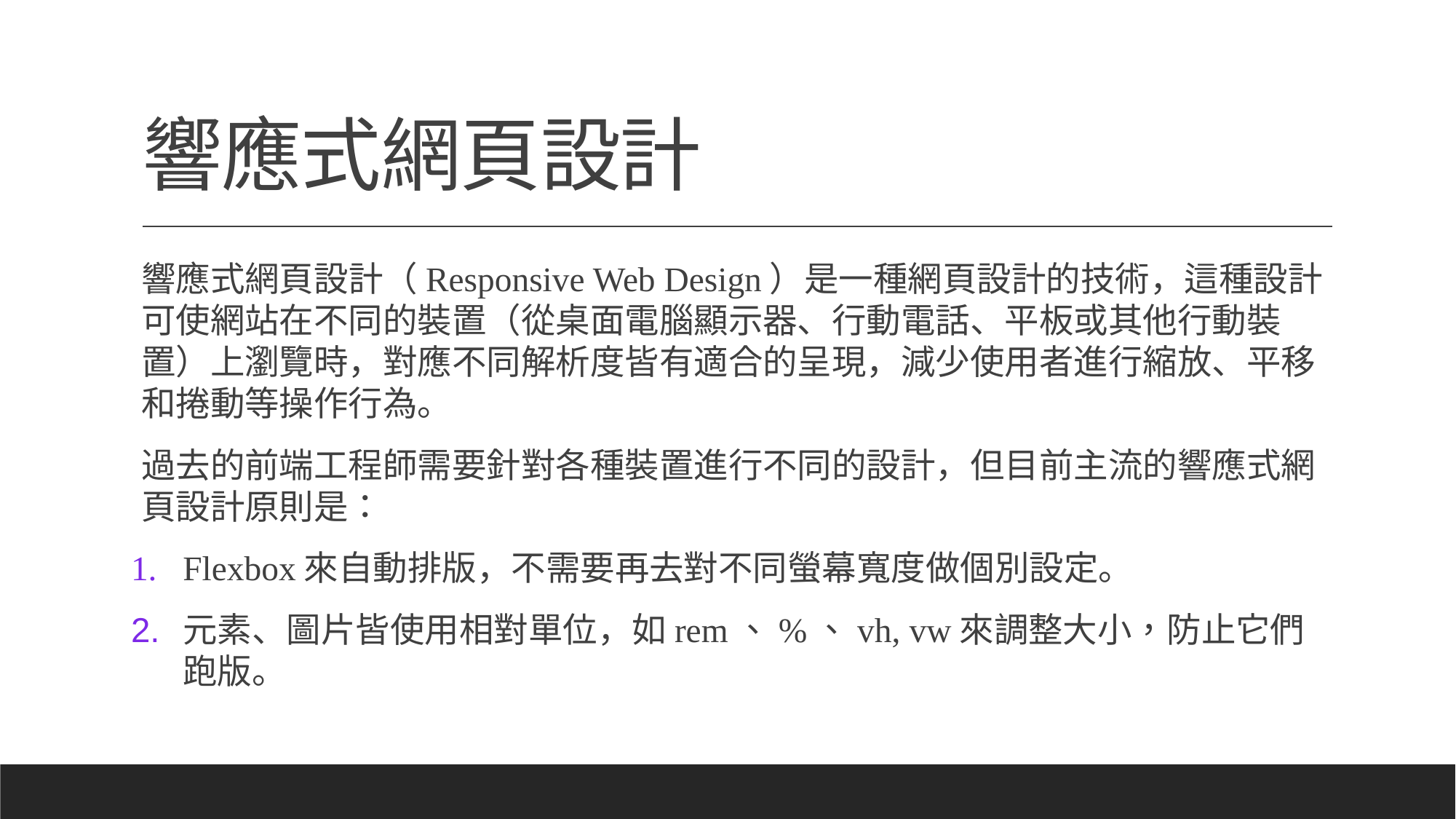

# 響應式網頁設計
響應式網頁設計（Responsive Web Design）是一種網頁設計的技術，這種設計可使網站在不同的裝置（從桌面電腦顯示器、行動電話、平板或其他行動裝置）上瀏覽時，對應不同解析度皆有適合的呈現，減少使用者進行縮放、平移和捲動等操作行為。
過去的前端工程師需要針對各種裝置進行不同的設計，但目前主流的響應式網頁設計原則是：
Flexbox來自動排版，不需要再去對不同螢幕寬度做個別設定。
元素、圖片皆使用相對單位，如rem、%、vh, vw來調整大小，防止它們跑版。